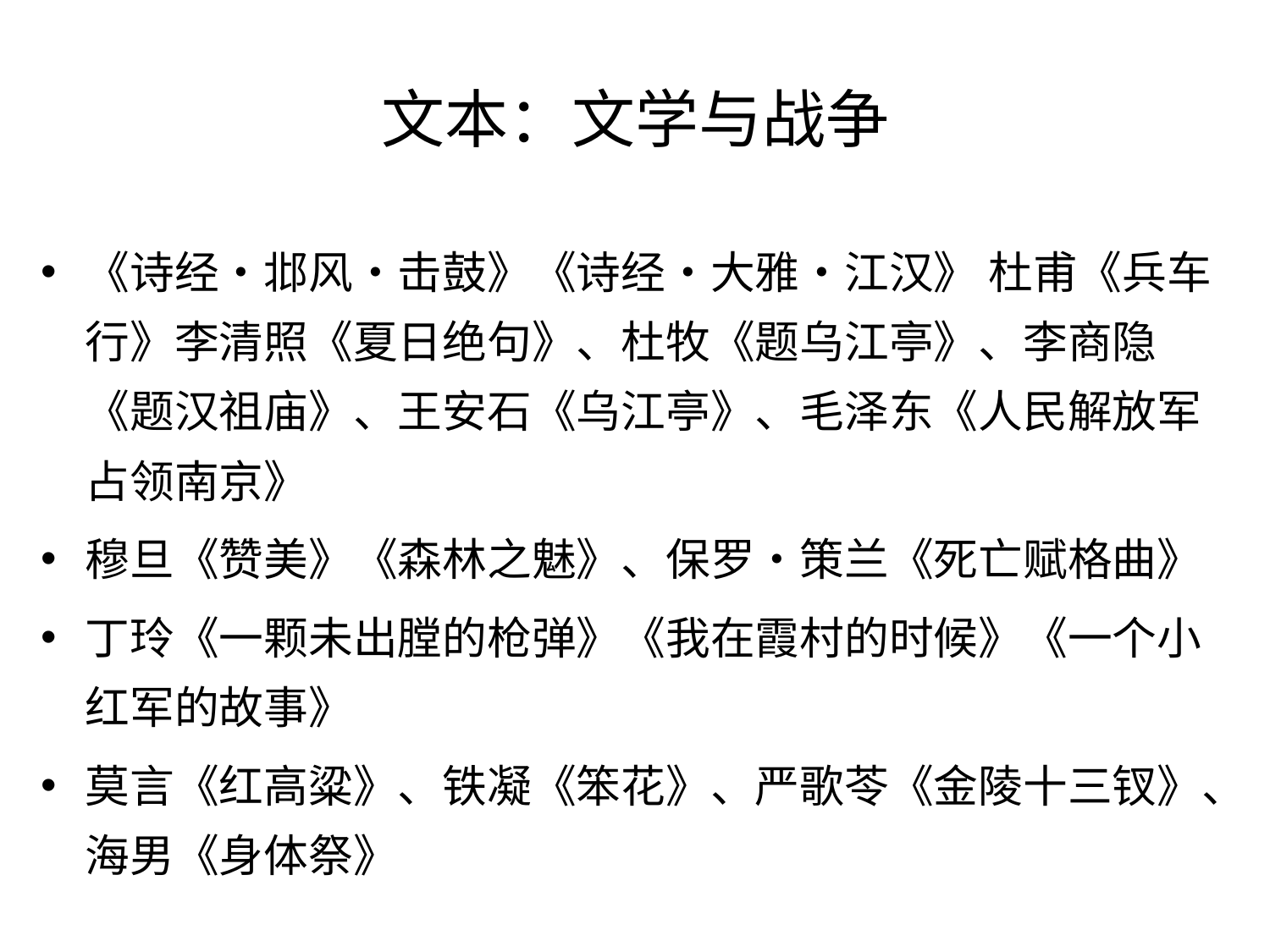

# 文本：文学与战争
《诗经•邶风•击鼓》《诗经•大雅•江汉》 杜甫《兵车行》李清照《夏日绝句》、杜牧《题乌江亭》、李商隐《题汉祖庙》、王安石《乌江亭》、毛泽东《人民解放军占领南京》
穆旦《赞美》《森林之魅》、保罗•策兰《死亡赋格曲》
丁玲《一颗未出膛的枪弹》《我在霞村的时候》《一个小红军的故事》
莫言《红高粱》、铁凝《笨花》、严歌苓《金陵十三钗》、海男《身体祭》